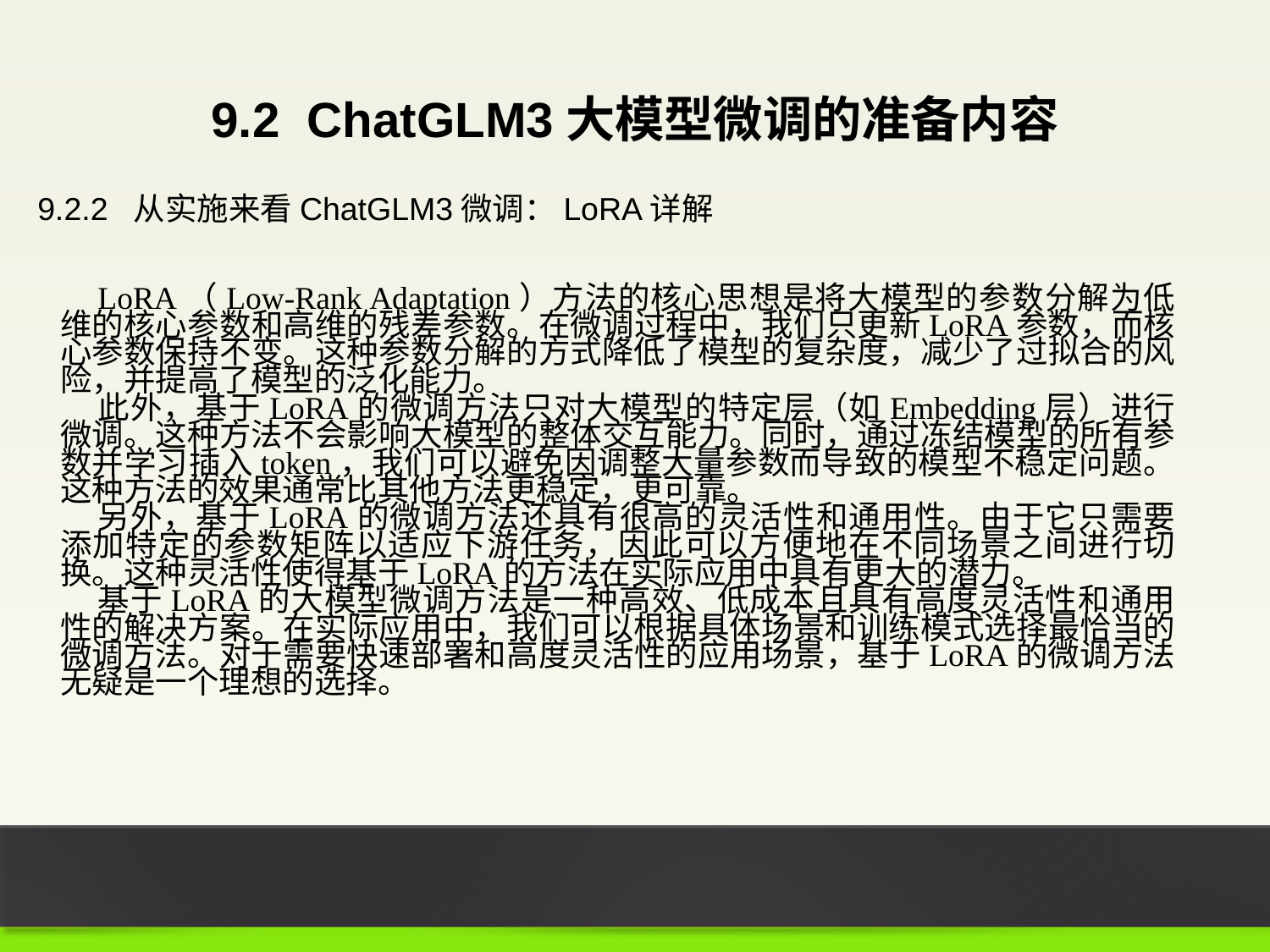

9.2  ChatGLM3大模型微调的准备内容
9.2.2  从实施来看ChatGLM3微调：LoRA详解
LoRA（Low-Rank Adaptation）方法的核心思想是将大模型的参数分解为低维的核心参数和高维的残差参数。在微调过程中，我们只更新LoRA参数，而核心参数保持不变。这种参数分解的方式降低了模型的复杂度，减少了过拟合的风险，并提高了模型的泛化能力。
此外，基于LoRA的微调方法只对大模型的特定层（如Embedding层）进行微调。这种方法不会影响大模型的整体交互能力。同时，通过冻结模型的所有参数并学习插入token，我们可以避免因调整大量参数而导致的模型不稳定问题。这种方法的效果通常比其他方法更稳定，更可靠。
另外，基于LoRA的微调方法还具有很高的灵活性和通用性。由于它只需要添加特定的参数矩阵以适应下游任务，因此可以方便地在不同场景之间进行切换。这种灵活性使得基于LoRA的方法在实际应用中具有更大的潜力。
基于LoRA的大模型微调方法是一种高效、低成本且具有高度灵活性和通用性的解决方案。在实际应用中，我们可以根据具体场景和训练模式选择最恰当的微调方法。对于需要快速部署和高度灵活性的应用场景，基于LoRA的微调方法无疑是一个理想的选择。